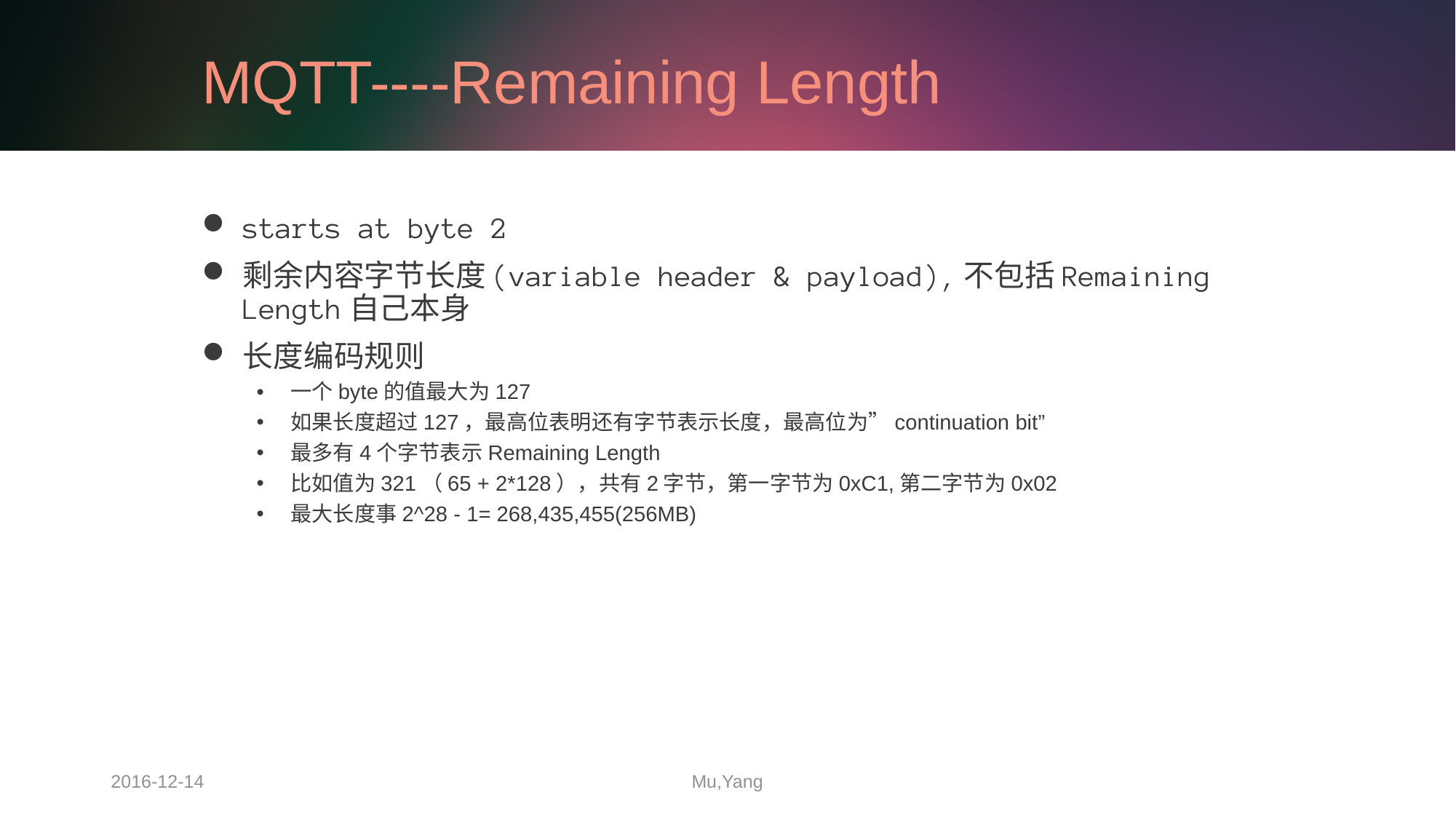

# MQTT----Remaining Length
starts at byte 2
剩余内容字节长度(variable header & payload),不包括Remaining Length自己本身
长度编码规则
一个byte的值最大为127
如果长度超过127，最高位表明还有字节表示长度，最高位为”continuation bit”
最多有4个字节表示Remaining Length
比如值为321（65 + 2*128），共有2字节，第一字节为0xC1,第二字节为0x02
最大长度事2^28 - 1= 268,435,455(256MB)
2016-12-14
Mu,Yang
12